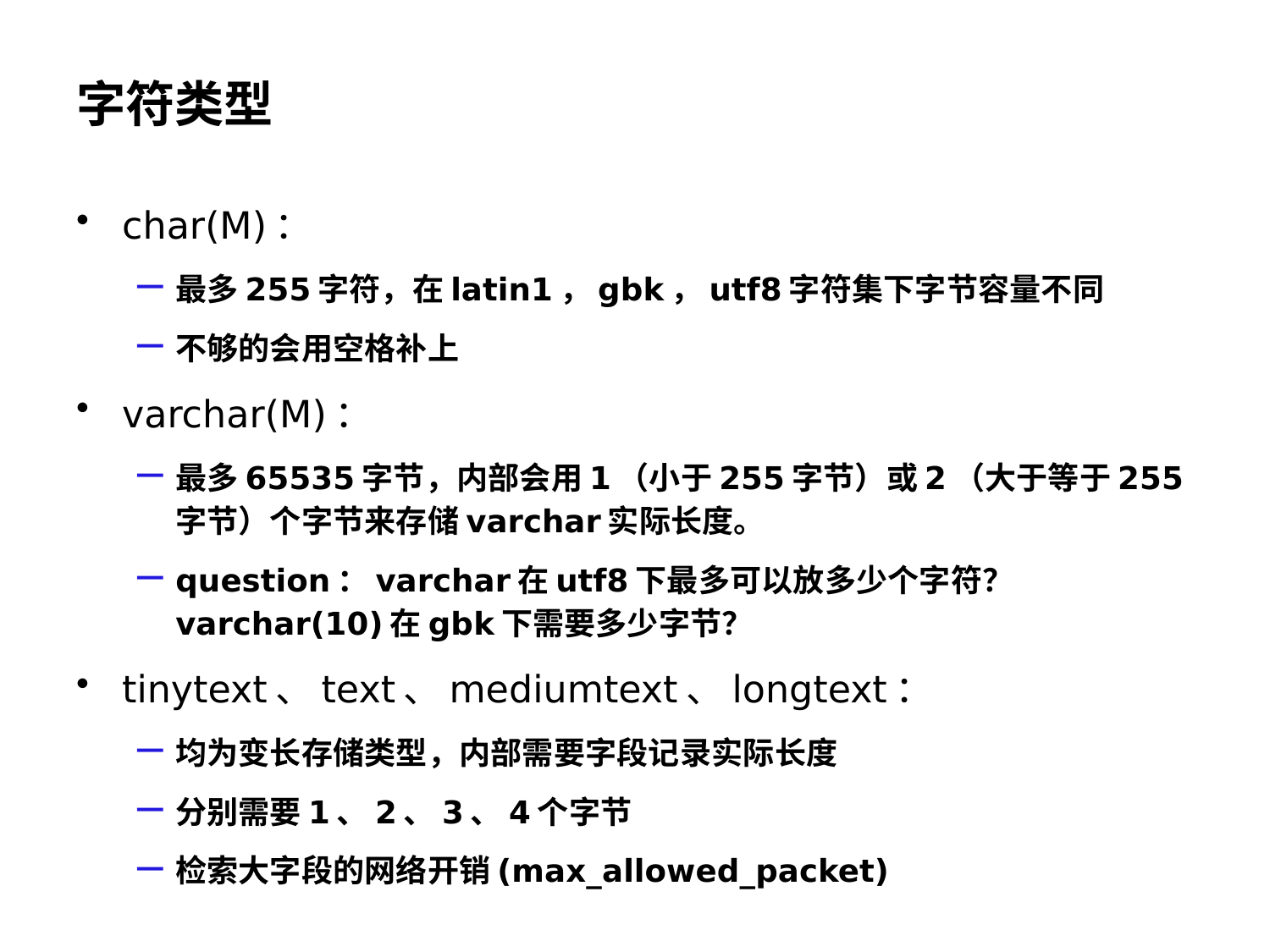

# 字符类型
char(M)：
最多255字符，在latin1，gbk，utf8字符集下字节容量不同
不够的会用空格补上
varchar(M)：
最多65535字节，内部会用1（小于255字节）或2（大于等于255字节）个字节来存储varchar实际长度。
question：varchar在utf8下最多可以放多少个字符？varchar(10)在gbk下需要多少字节？
tinytext、text、mediumtext、longtext：
均为变长存储类型，内部需要字段记录实际长度
分别需要1、2、3、4个字节
检索大字段的网络开销(max_allowed_packet)